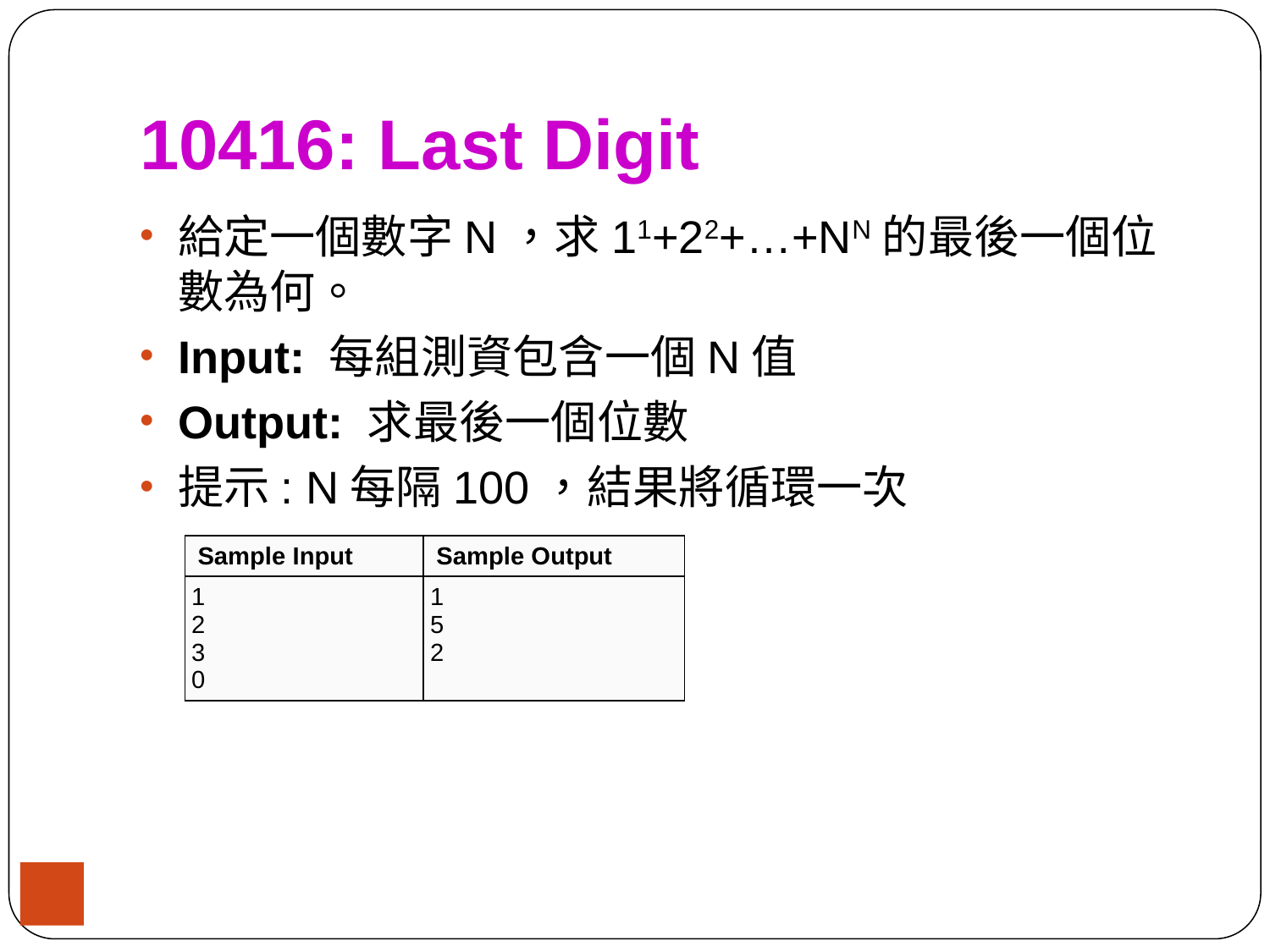

# 10416: Last Digit
給定一個數字N，求11+22+…+NN的最後一個位數為何。
Input: 每組測資包含一個N值
Output: 求最後一個位數
提示: N每隔100，結果將循環一次
| Sample Input | Sample Output |
| --- | --- |
| 1 2 3 0 | 1 5 2 |